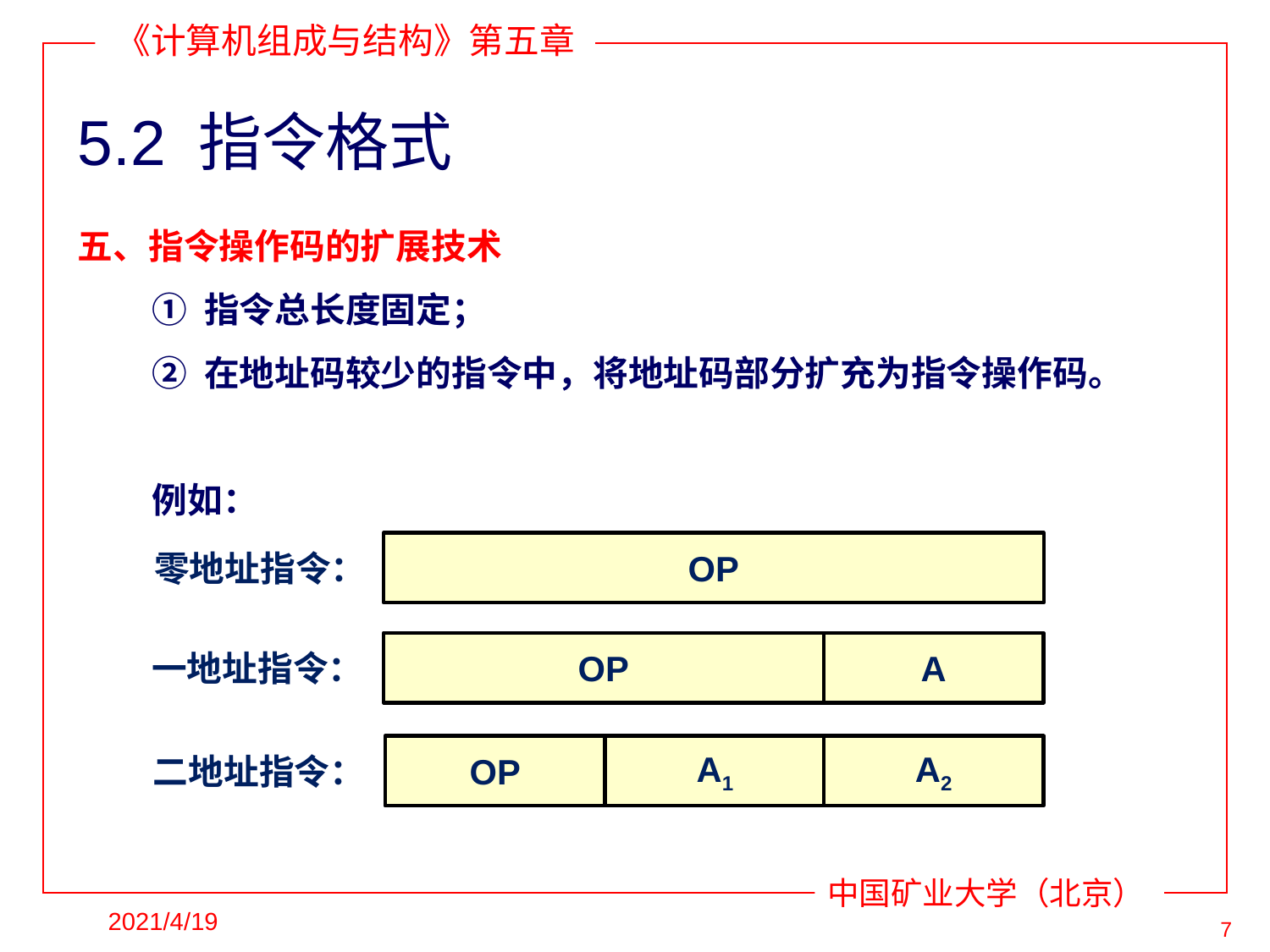

# 5.2 指令格式
五、指令操作码的扩展技术
① 指令总长度固定；
② 在地址码较少的指令中，将地址码部分扩充为指令操作码。

例如：

OP
零地址指令：
OP
A
一地址指令：
OP
A1
A2
二地址指令：
2021/4/19